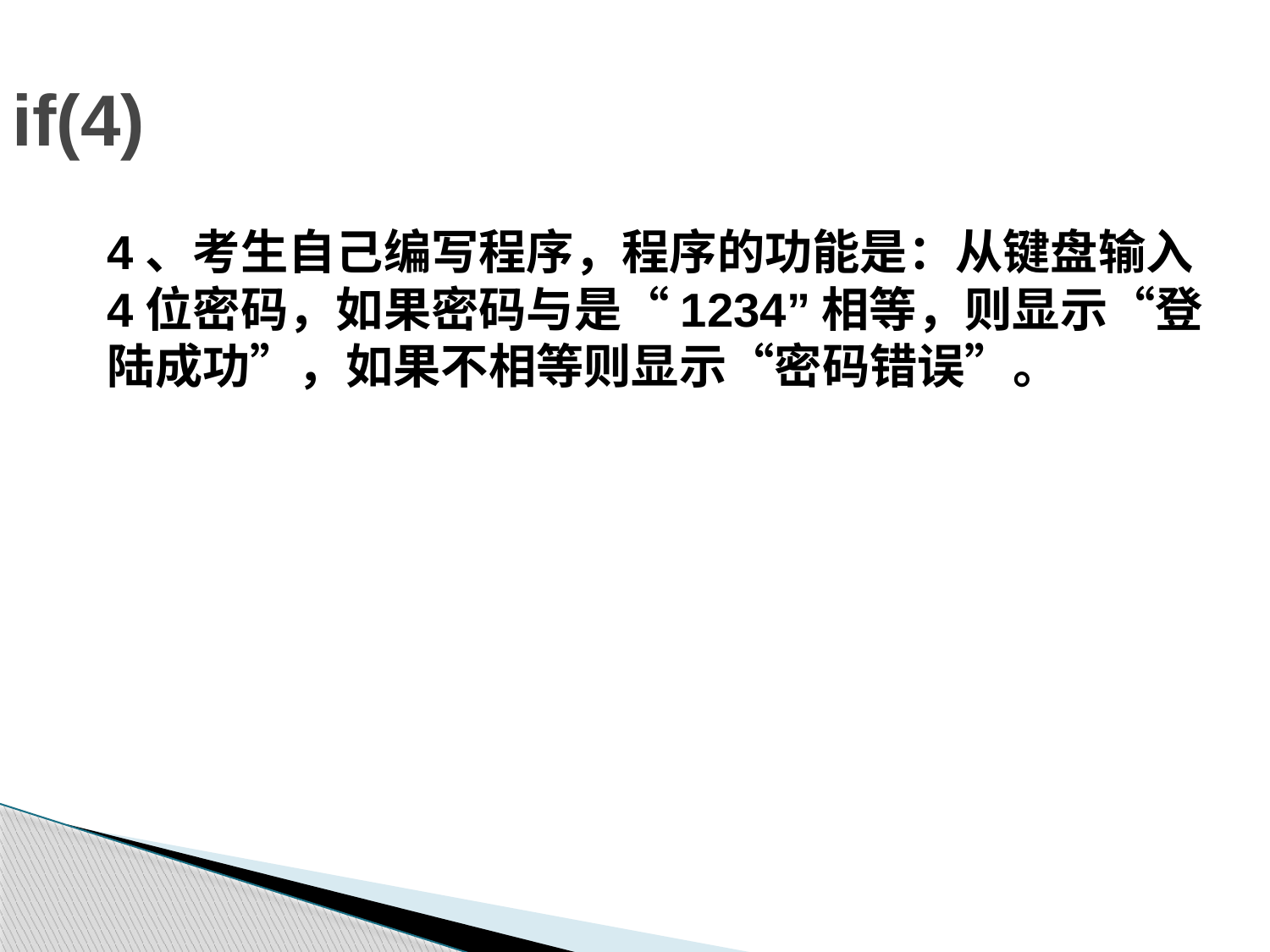

if(4)
4、考生自己编写程序，程序的功能是：从键盘输入4位密码，如果密码与是“1234”相等，则显示“登陆成功”，如果不相等则显示“密码错误”。